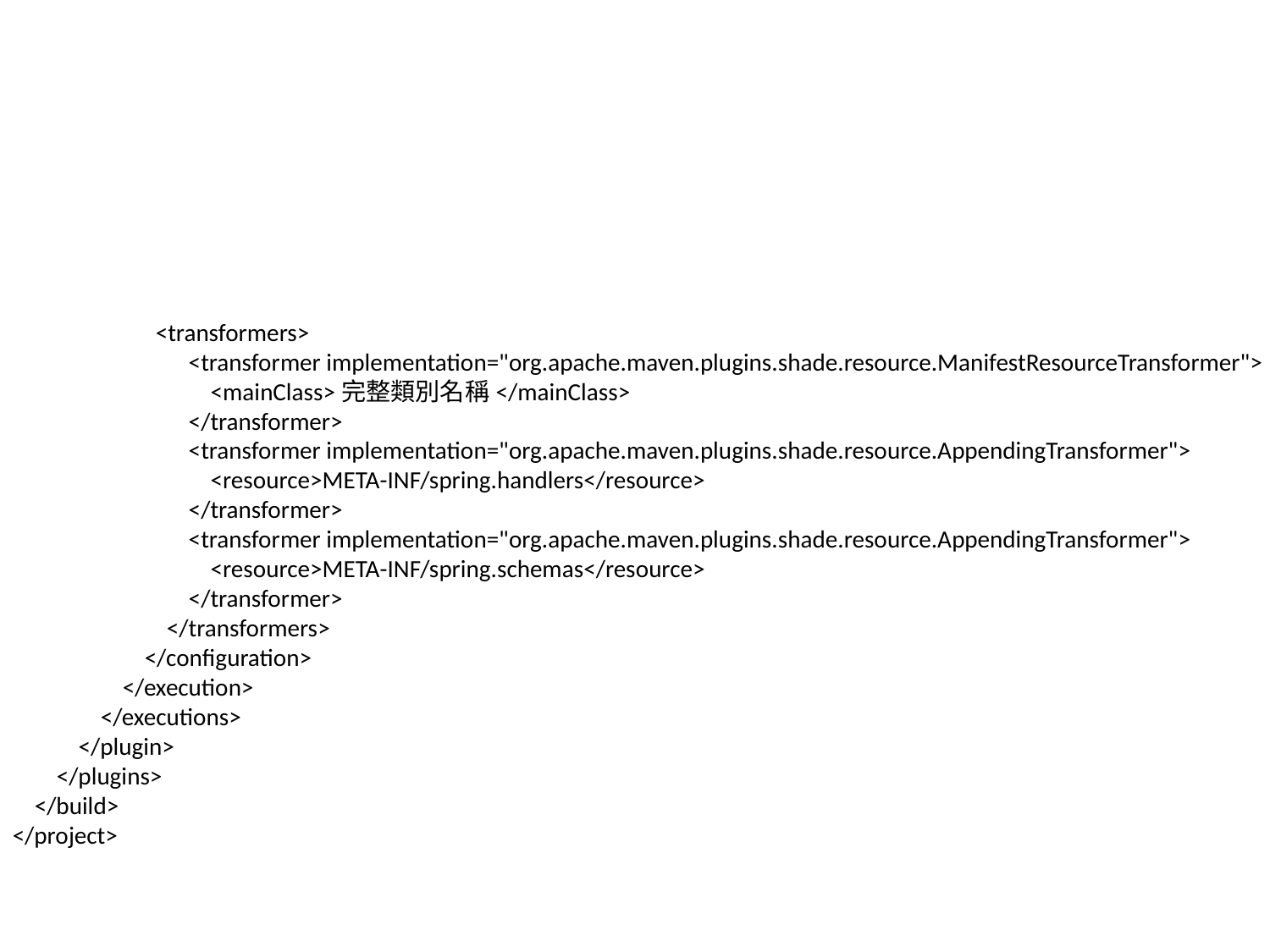

#
                          <transformers>
                                <transformer implementation="org.apache.maven.plugins.shade.resource.ManifestResourceTransformer">
                                    <mainClass>完整類別名稱</mainClass>
                                </transformer>
                                <transformer implementation="org.apache.maven.plugins.shade.resource.AppendingTransformer">
                                    <resource>META-INF/spring.handlers</resource>
                                </transformer>
                                <transformer implementation="org.apache.maven.plugins.shade.resource.AppendingTransformer">
                                    <resource>META-INF/spring.schemas</resource>
                                </transformer>
                            </transformers>
                        </configuration>
                    </execution>
                </executions>
            </plugin>
        </plugins>
    </build>
</project>